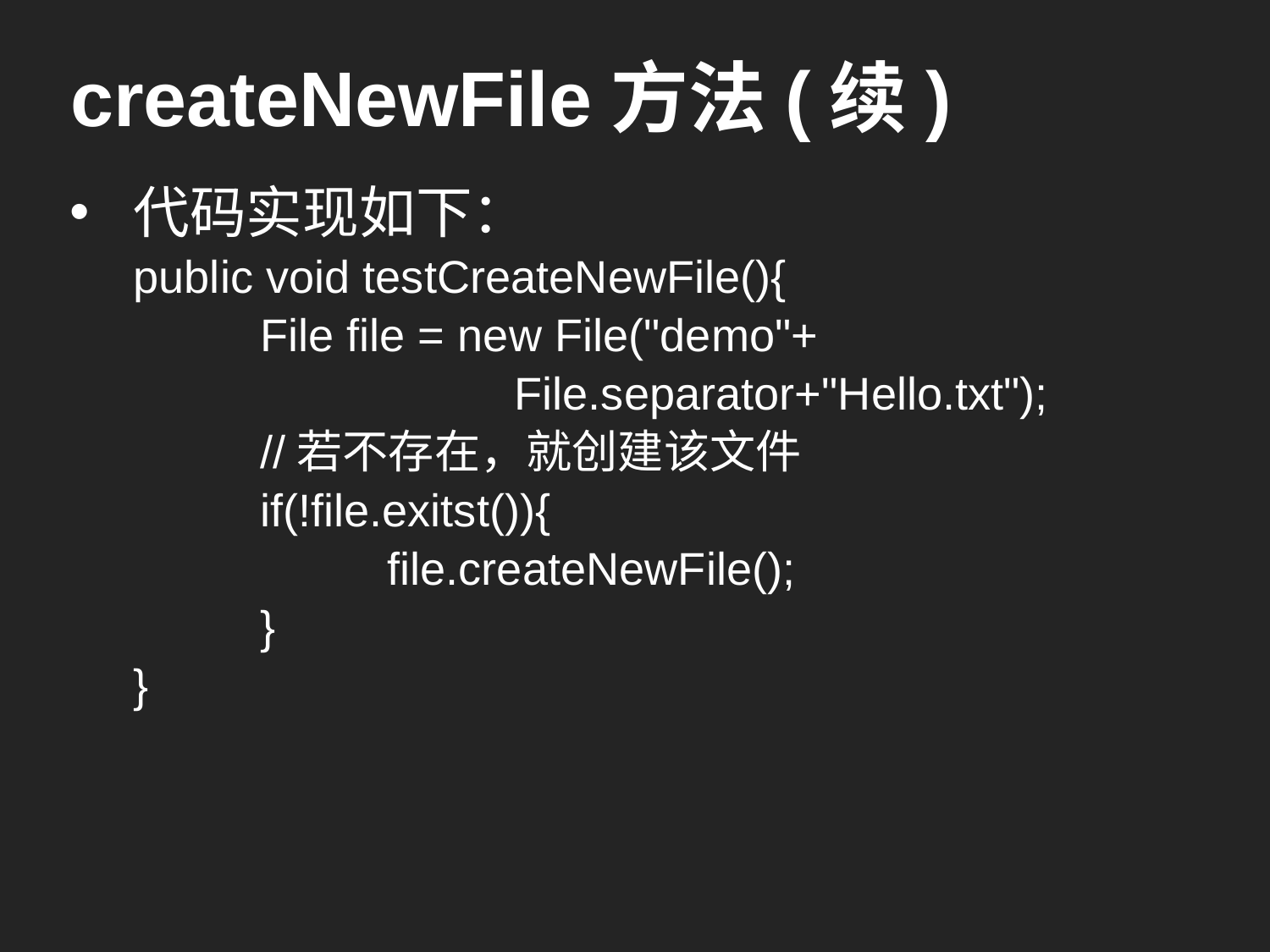

# createNewFile方法(续)
代码实现如下：
public void testCreateNewFile(){
	File file = new File("demo"+
			File.separator+"Hello.txt");
	//若不存在，就创建该文件
	if(!file.exitst()){
		file.createNewFile();
	}
}